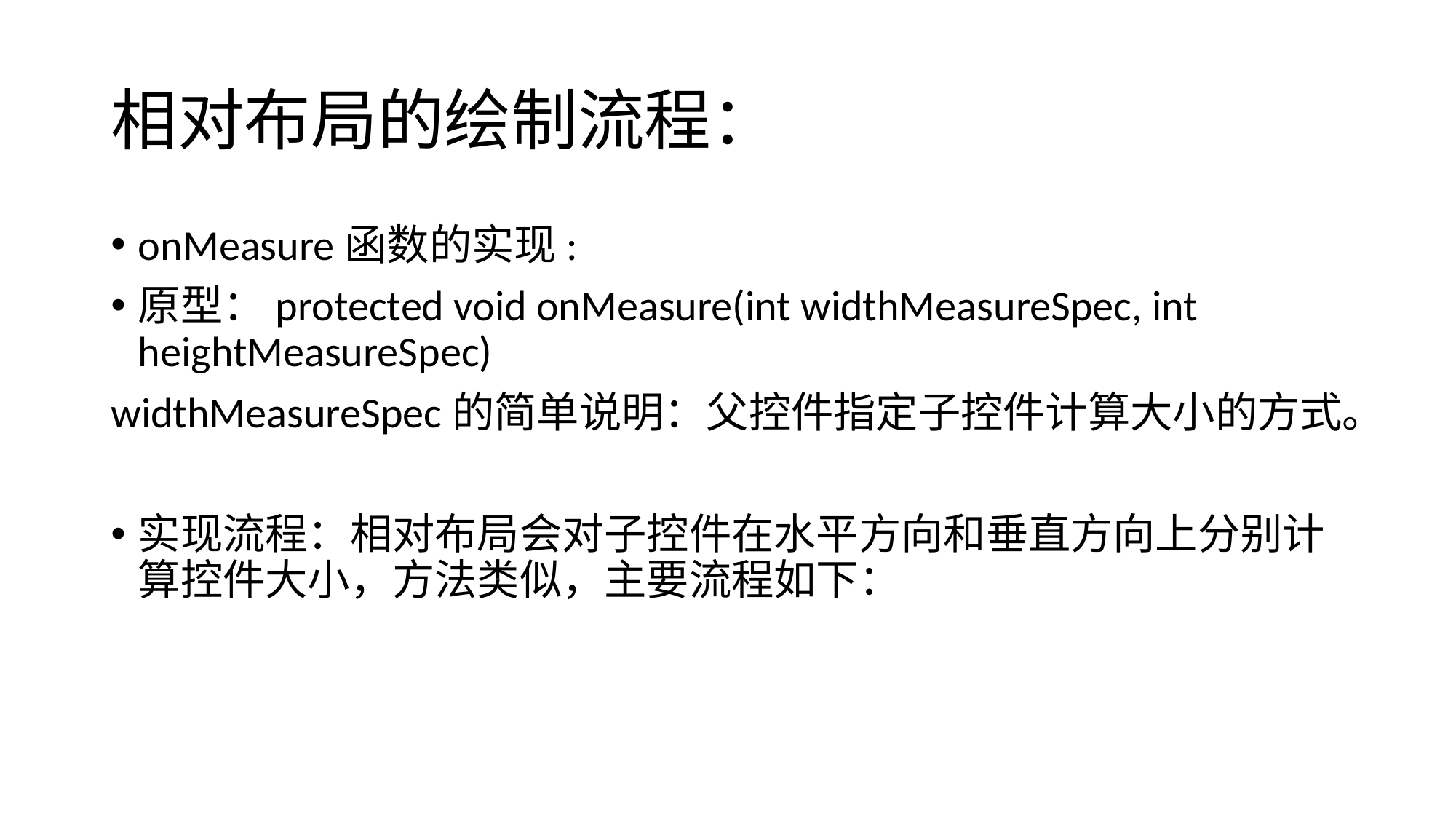

# 相对布局的绘制流程：
onMeasure函数的实现:
原型：protected void onMeasure(int widthMeasureSpec, int heightMeasureSpec)
widthMeasureSpec的简单说明：父控件指定子控件计算大小的方式。

实现流程：相对布局会对子控件在水平方向和垂直方向上分别计算控件大小，方法类似，主要流程如下：